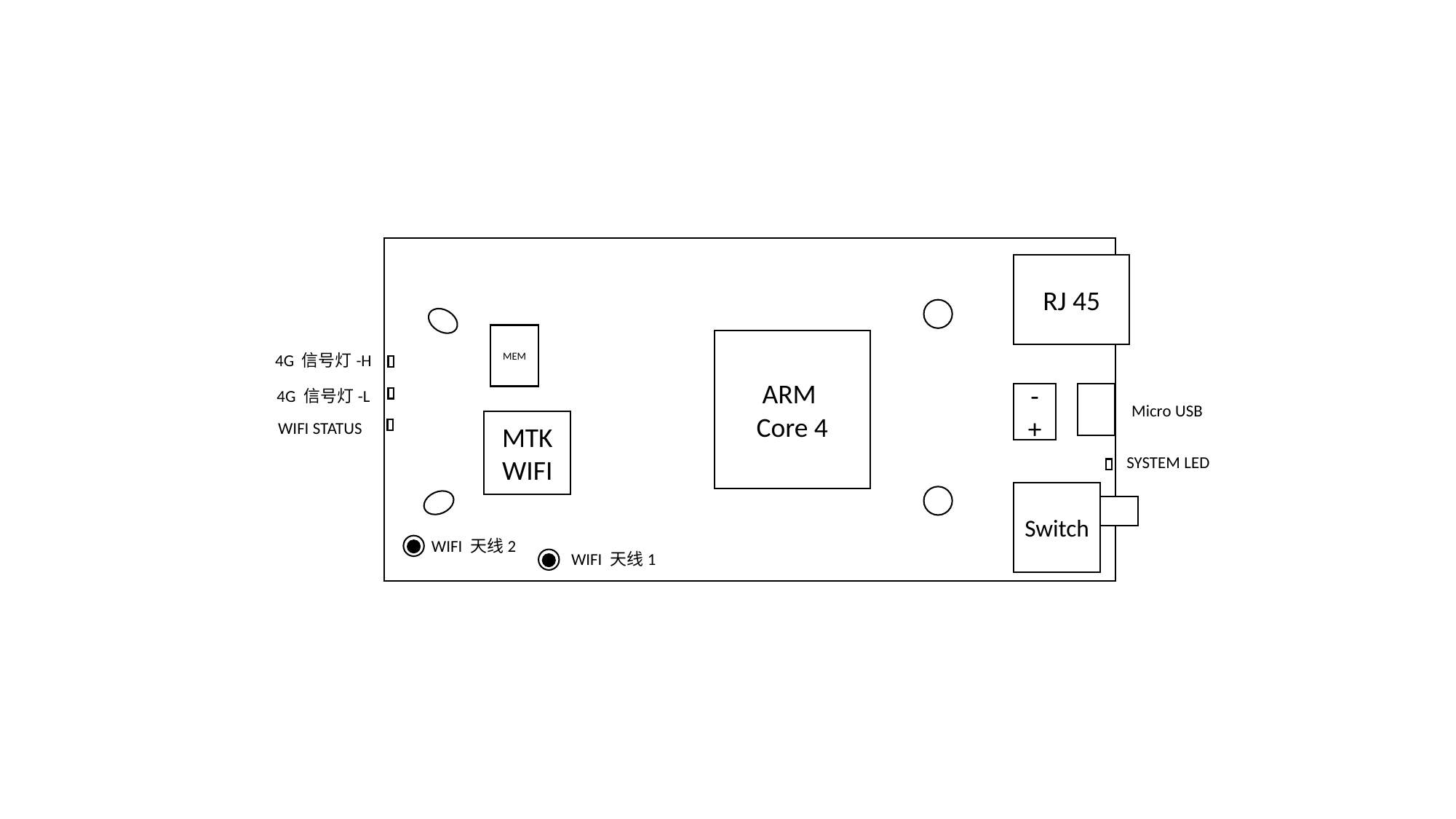

RJ 45

MEM
ARM
Core 4
4G 信号灯-H

4G 信号灯-L
-+

Micro USB
MTK
WIFI
WIFI STATUS

SYSTEM LED

Switch

WIFI 天线2

WIFI 天线1